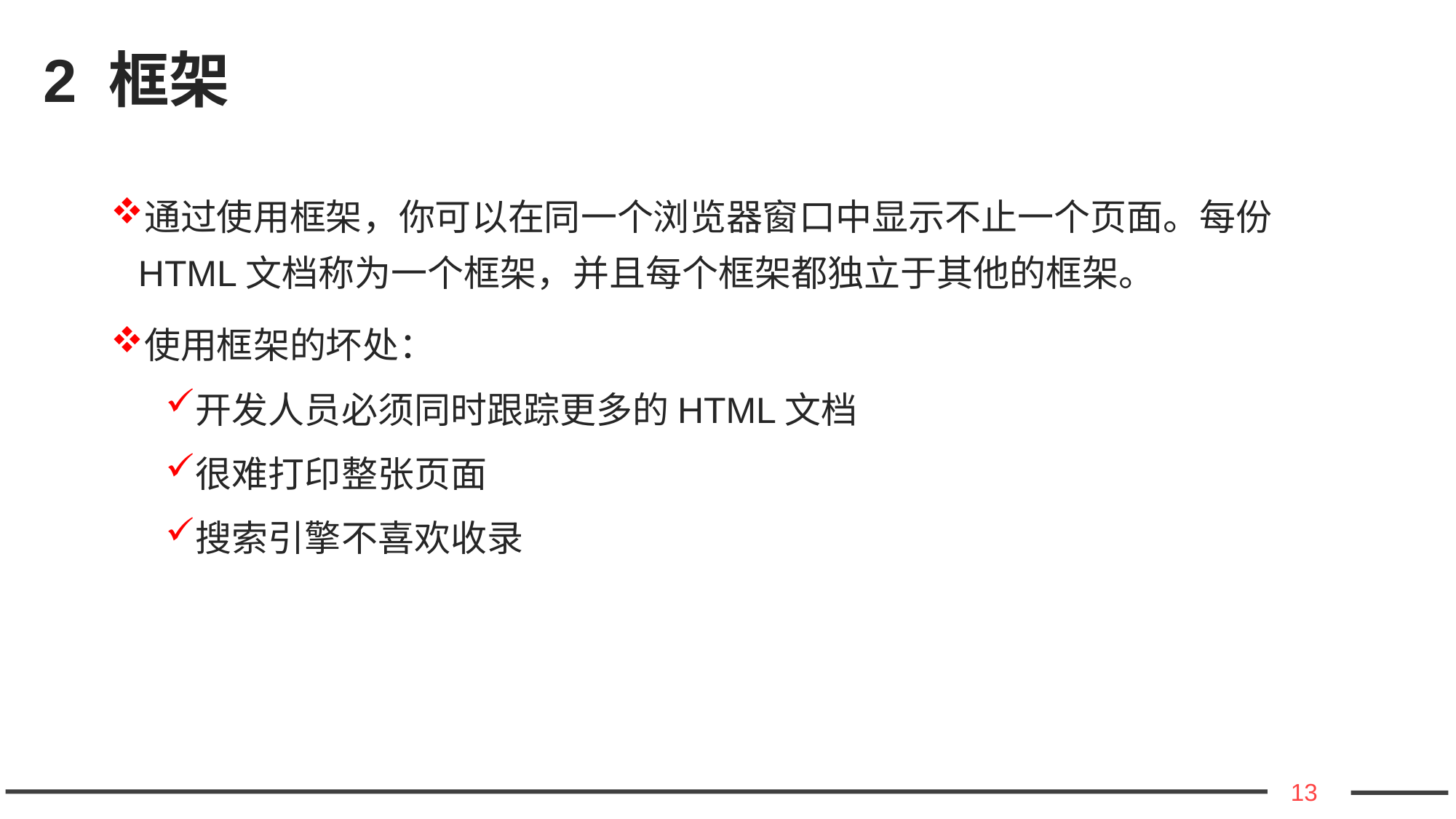

# 2 框架
通过使用框架，你可以在同一个浏览器窗口中显示不止一个页面。每份HTML文档称为一个框架，并且每个框架都独立于其他的框架。
使用框架的坏处：
开发人员必须同时跟踪更多的HTML文档
很难打印整张页面
搜索引擎不喜欢收录